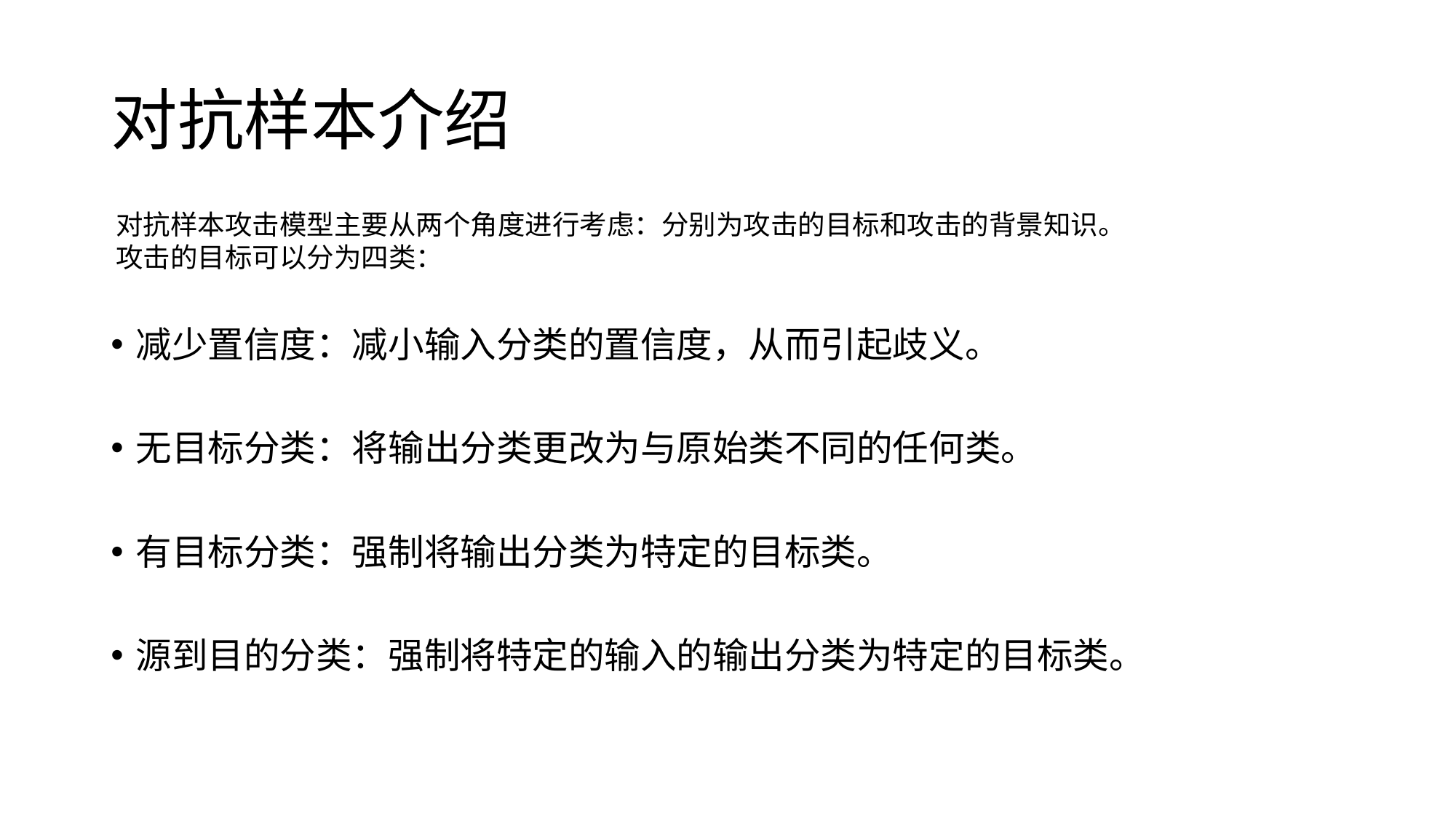

# 对抗样本介绍
对抗样本攻击模型主要从两个角度进行考虑：分别为攻击的目标和攻击的背景知识。
攻击的目标可以分为四类：
减少置信度：减小输入分类的置信度，从而引起歧义。

无目标分类：将输出分类更改为与原始类不同的任何类。

有目标分类：强制将输出分类为特定的目标类。

源到目的分类：强制将特定的输入的输出分类为特定的目标类。